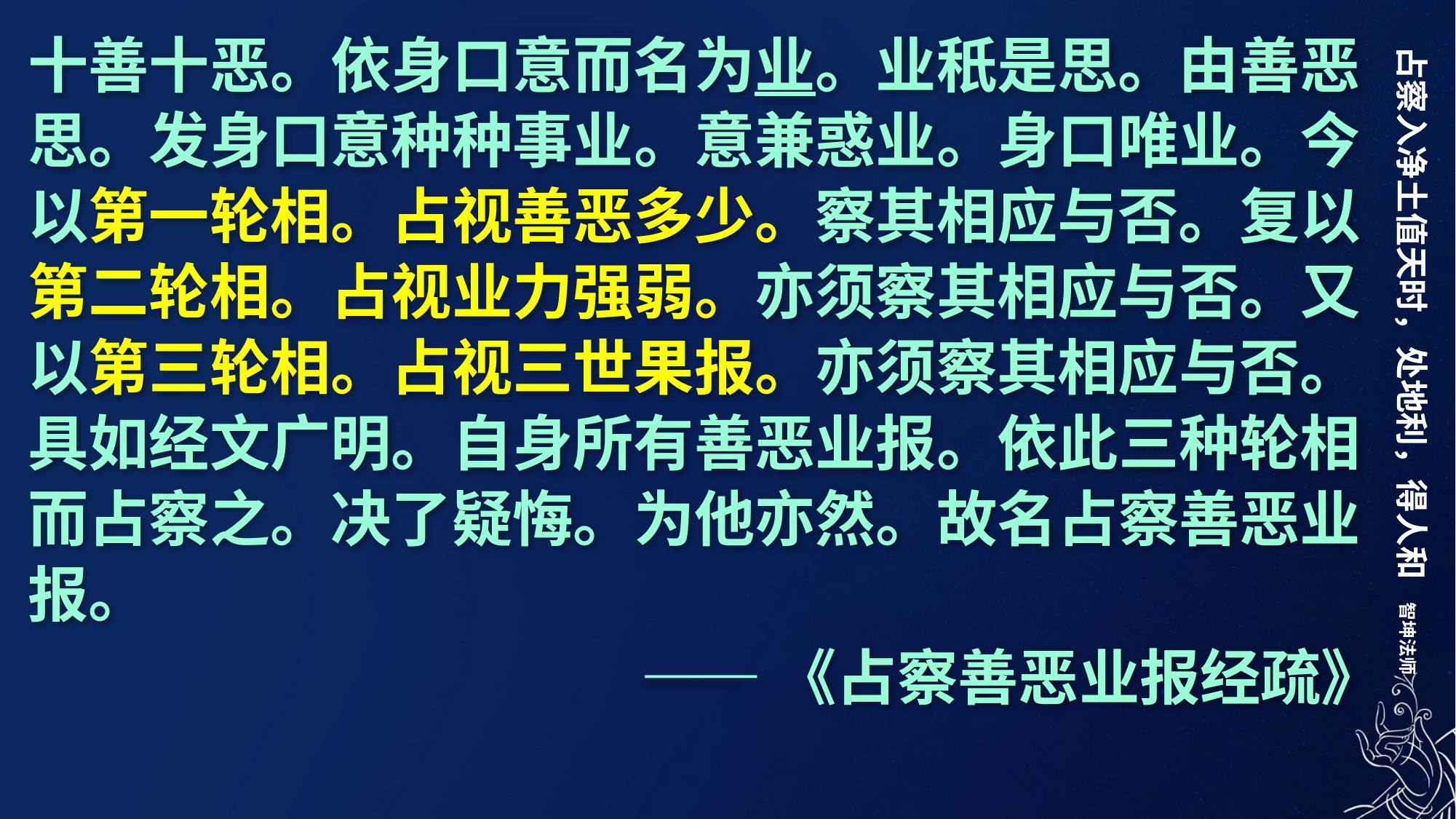

十善十恶。依身口意而名为业。业秖是思。由善恶思。发身口意种种事业。意兼惑业。身口唯业。今以第一轮相。占视善恶多少。察其相应与否。复以第二轮相。占视业力强弱。亦须察其相应与否。又以第三轮相。占视三世果报。亦须察其相应与否。具如经文广明。自身所有善恶业报。依此三种轮相而占察之。决了疑悔。为他亦然。故名占察善恶业报。
——《占察善恶业报经疏》